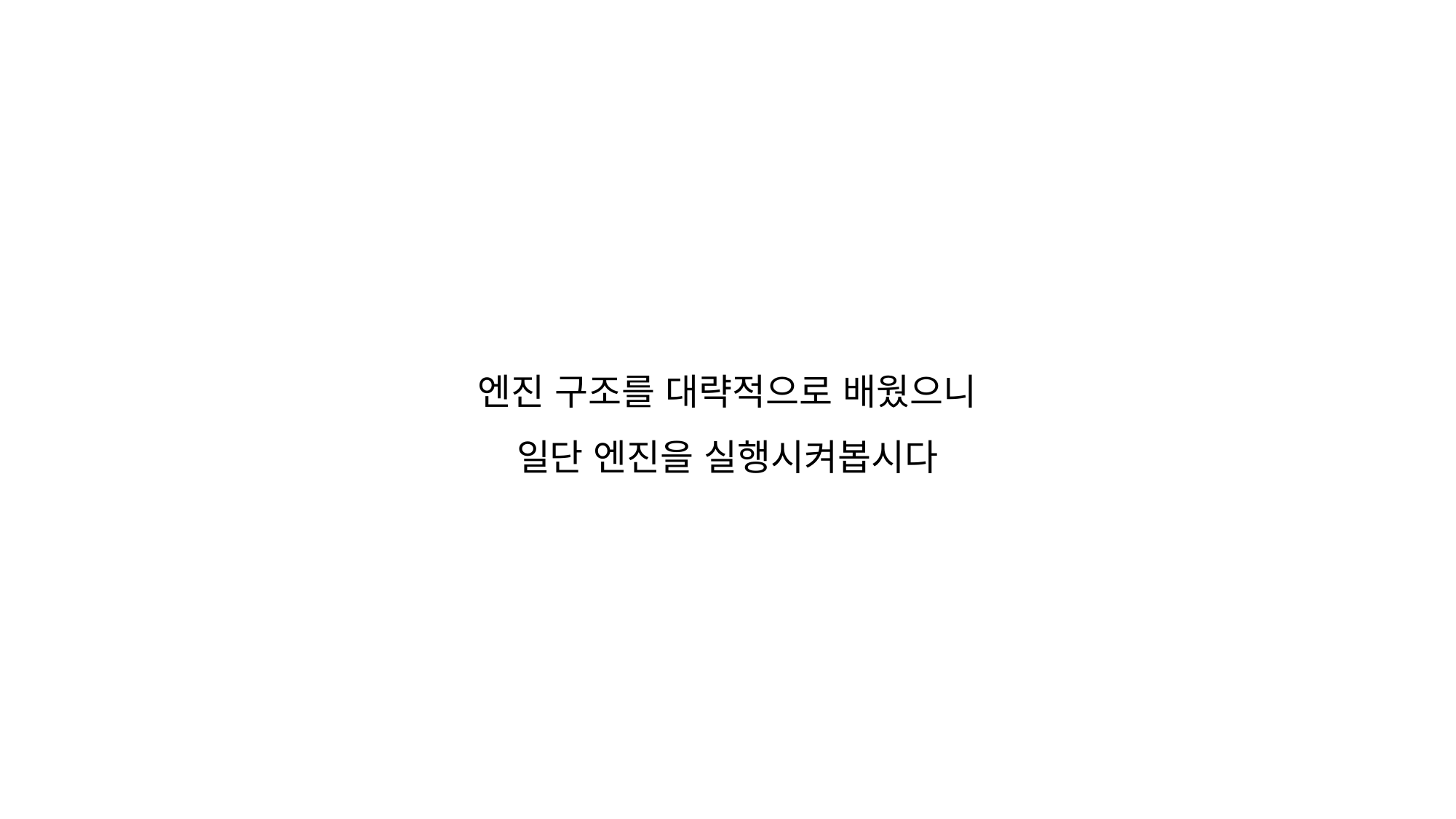

엔진 구조를 대략적으로 배웠으니
일단 엔진을 실행시켜봅시다